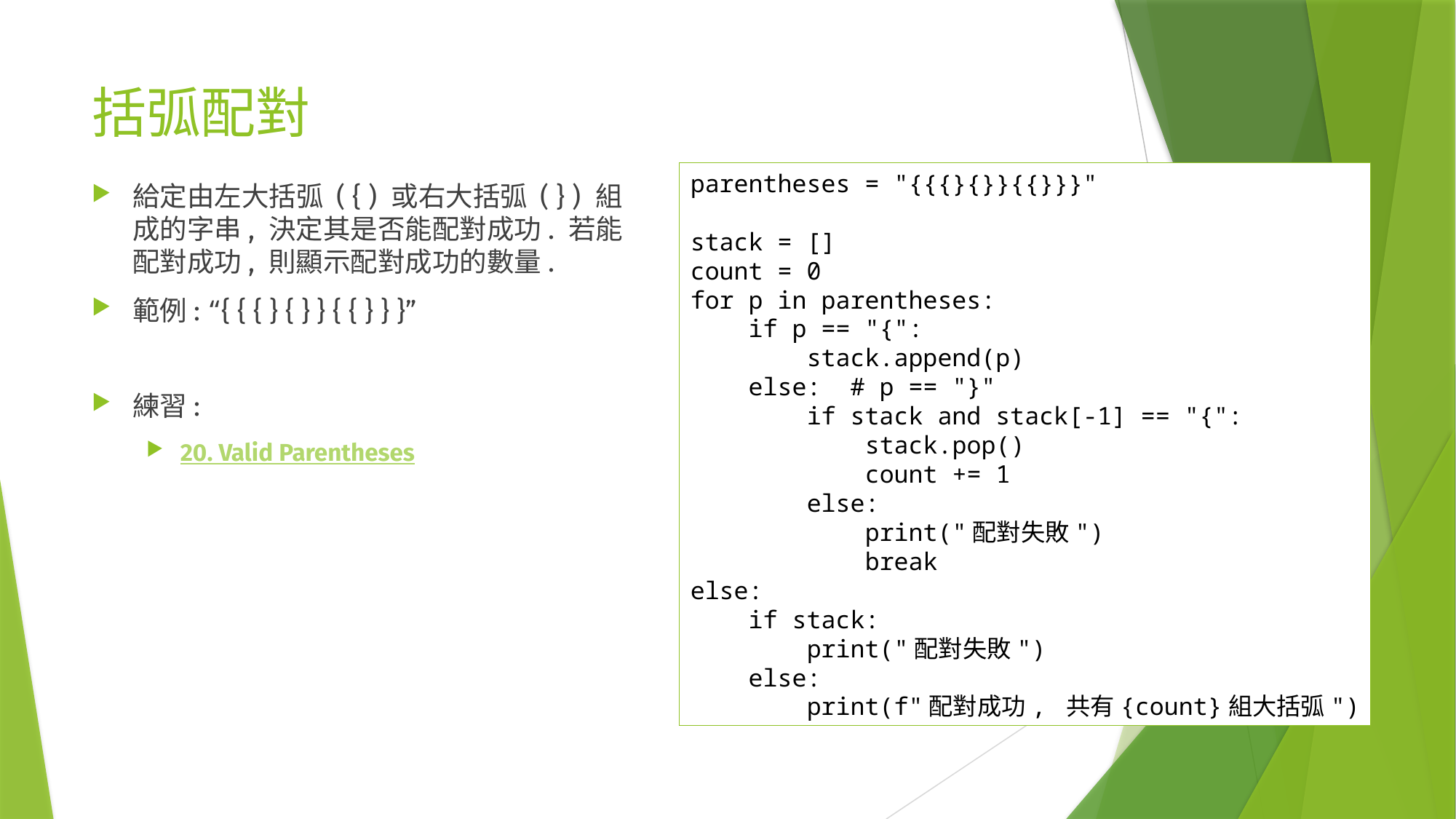

# 括弧配對
parentheses = "{{{}{}}{{}}}"

stack = []
count = 0
for p in parentheses:
    if p == "{":
        stack.append(p)
    else:  # p == "}"
        if stack and stack[-1] == "{":
            stack.pop()
            count += 1
        else:
            print("配對失敗")
            break
else:
    if stack:
        print("配對失敗")
    else:
        print(f"配對成功, 共有{count}組大括弧")
給定由左大括弧 ( { ) 或右大括弧 ( } ) 組成的字串, 決定其是否能配對成功. 若能配對成功, 則顯示配對成功的數量.
範例: ﻿“{ { { } { } } { { } } }”

練習:
20. Valid Parentheses